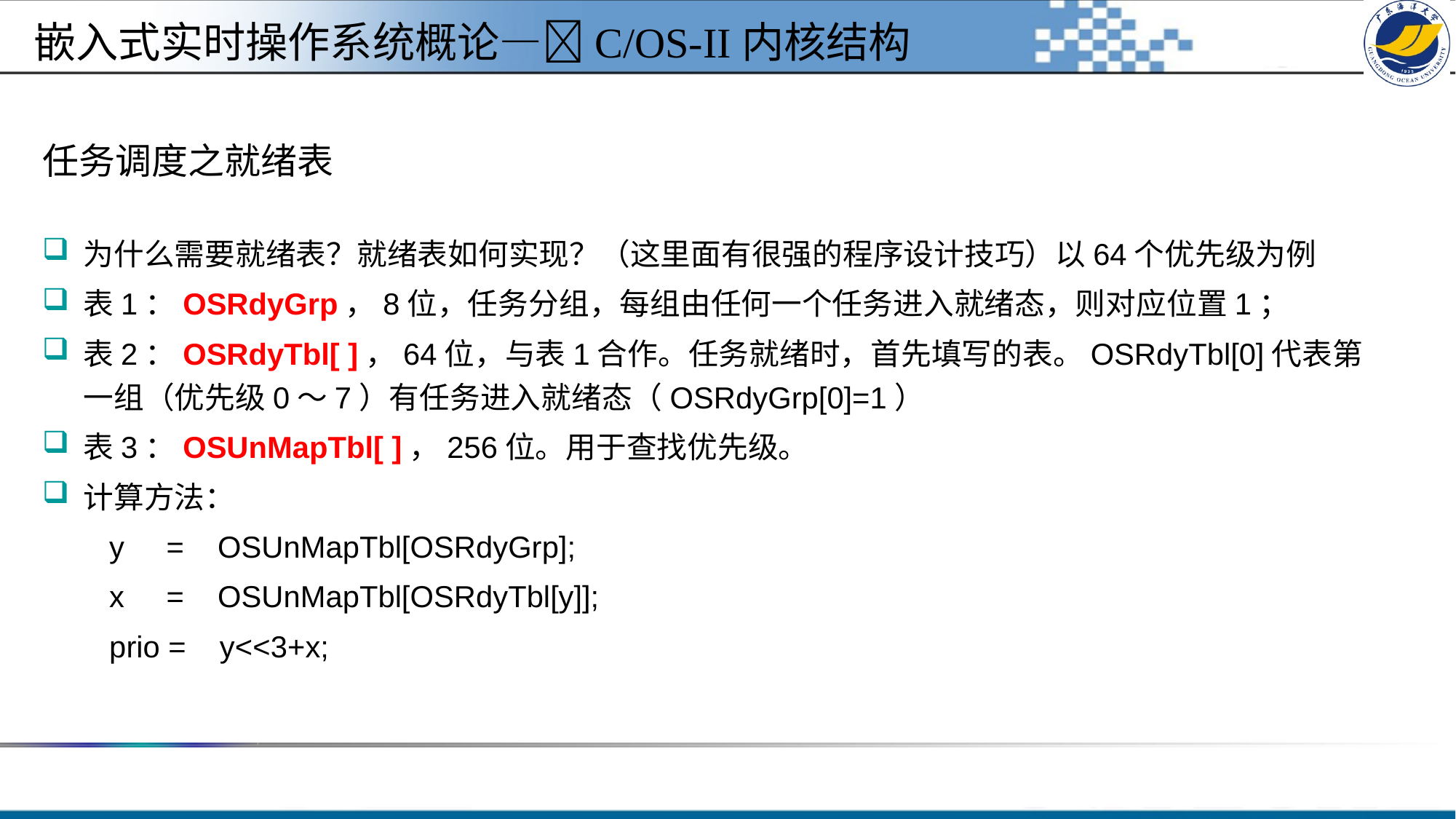

嵌入式实时操作系统概论—μC/OS-II内核结构
# 任务调度之就绪表
为什么需要就绪表？就绪表如何实现？（这里面有很强的程序设计技巧）以64个优先级为例
表1：OSRdyGrp，8位，任务分组，每组由任何一个任务进入就绪态，则对应位置1；
表2：OSRdyTbl[ ]，64位，与表1合作。任务就绪时，首先填写的表。OSRdyTbl[0]代表第一组（优先级0～7）有任务进入就绪态（OSRdyGrp[0]=1）
表3：OSUnMapTbl[ ]，256位。用于查找优先级。
计算方法：
        y     =    OSUnMapTbl[OSRdyGrp];
        x     =    OSUnMapTbl[OSRdyTbl[y]];
        prio =    y<<3+x;
39